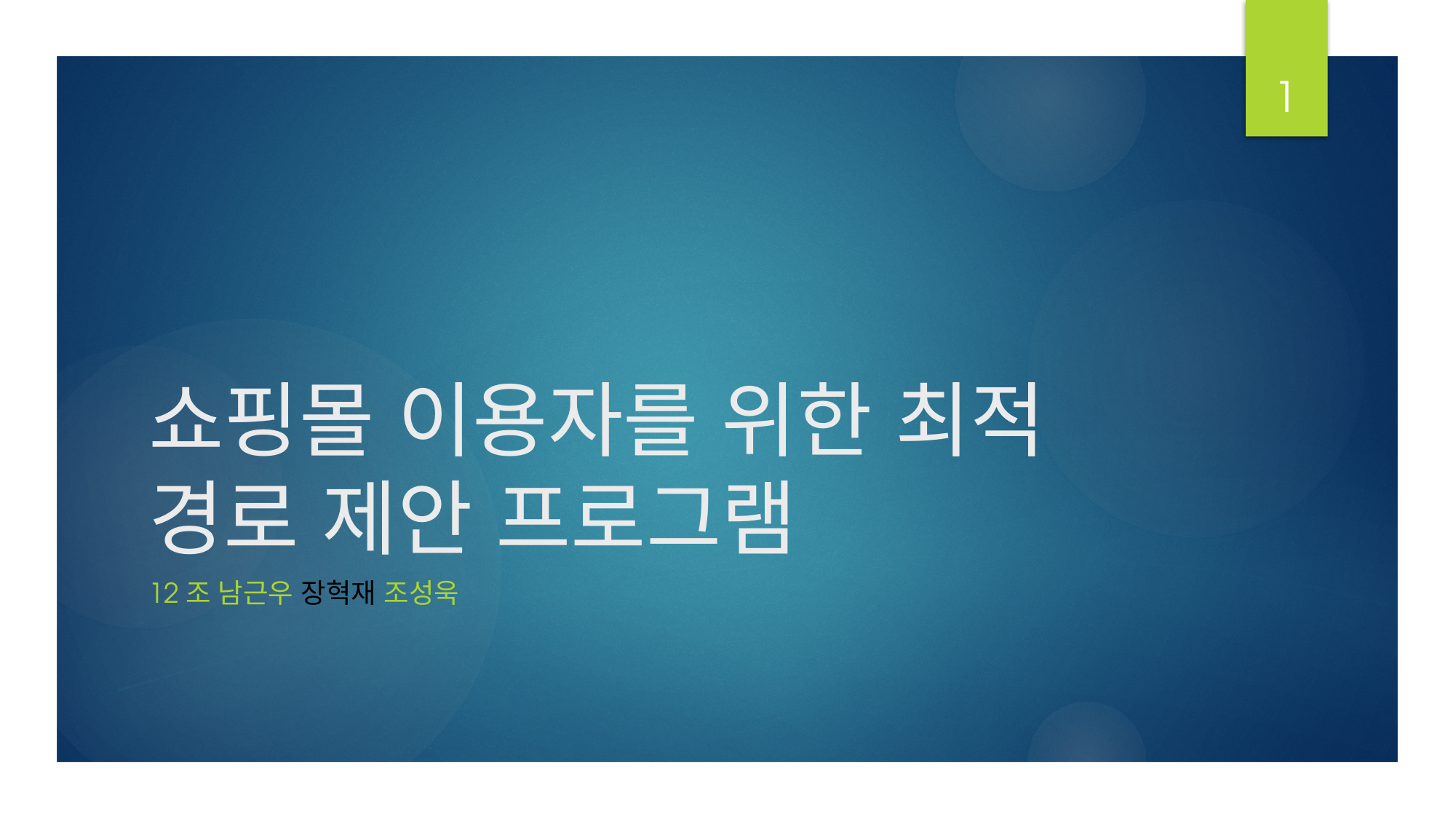

1
# 쇼핑몰 이용자를 위한 최적 경로 제안 프로그램
12조 남근우 장혁재 조성욱